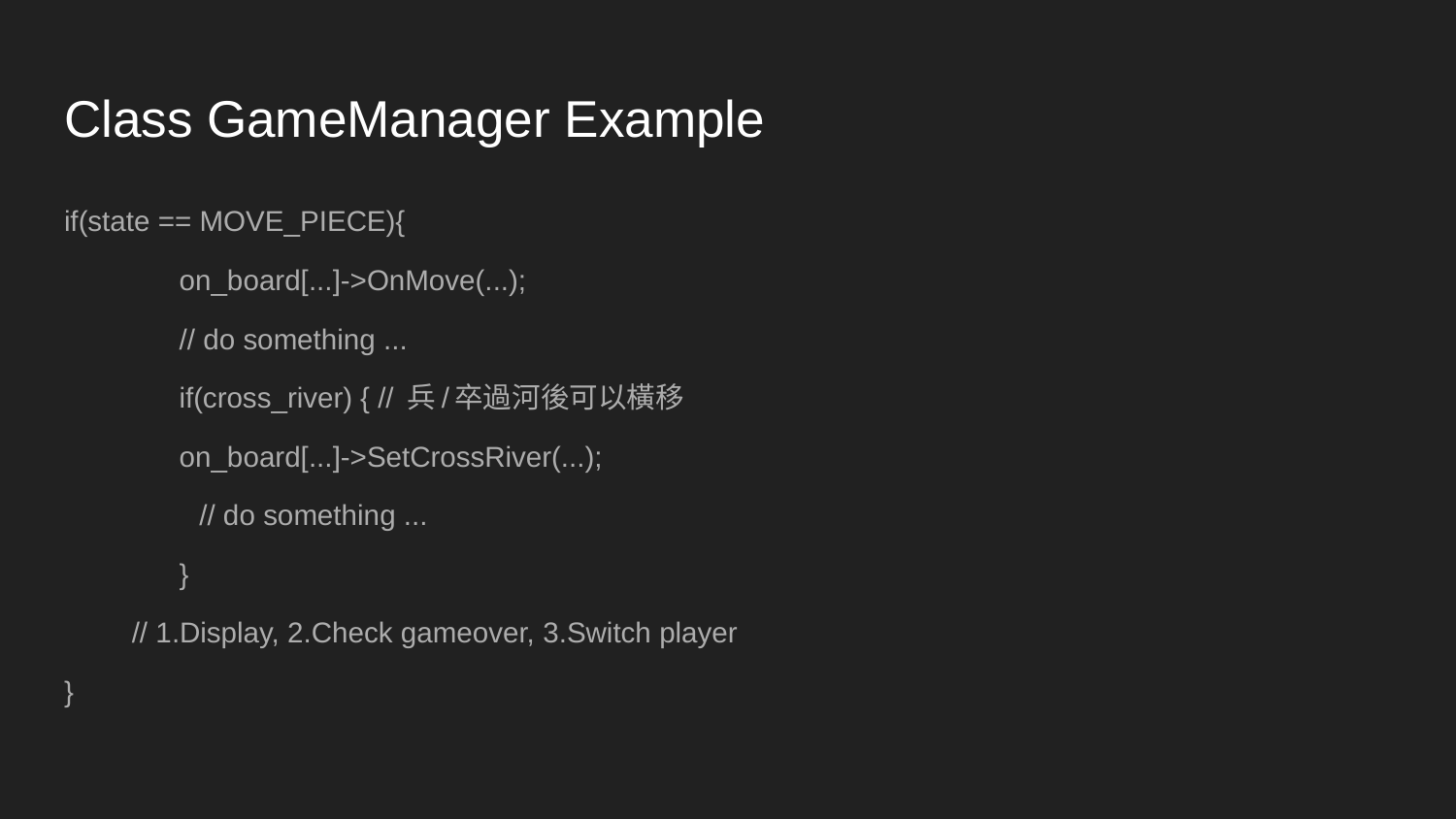

# Class GameManager Example
if(state == MOVE_PIECE){
	on_board[...]->OnMove(...);
	// do something ...
	if(cross_river) { // 兵/卒過河後可以橫移
		on_board[...]->SetCrossRiver(...);
// do something ...
	}
// 1.Display, 2.Check gameover, 3.Switch player
}